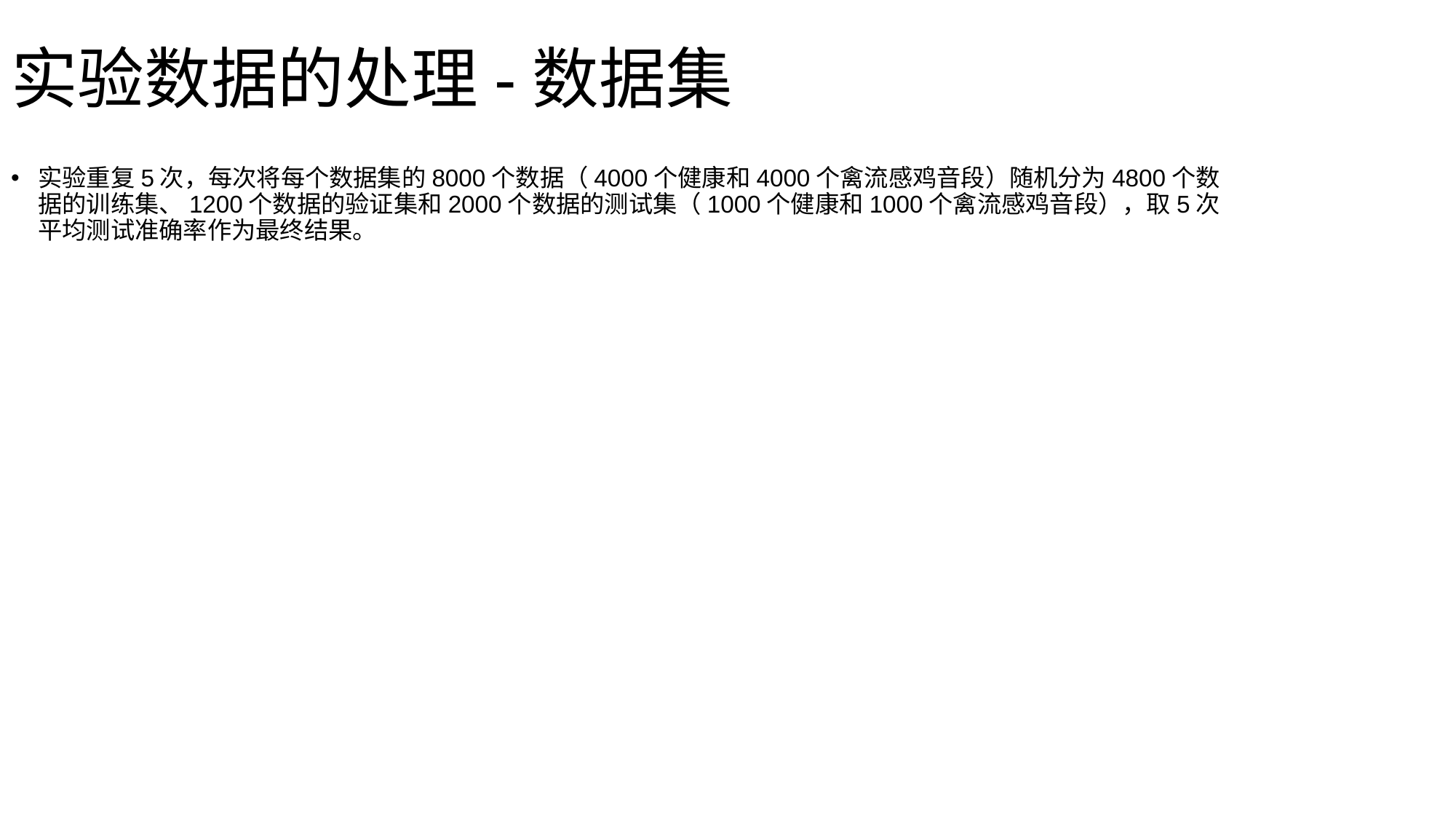

# 实验数据的处理-数据集
实验重复5次，每次将每个数据集的8000个数据（4000个健康和4000个禽流感鸡音段）随机分为4800个数据的训练集、1200个数据的验证集和2000个数据的测试集（1000个健康和1000个禽流感鸡音段），取5次平均测试准确率作为最终结果。